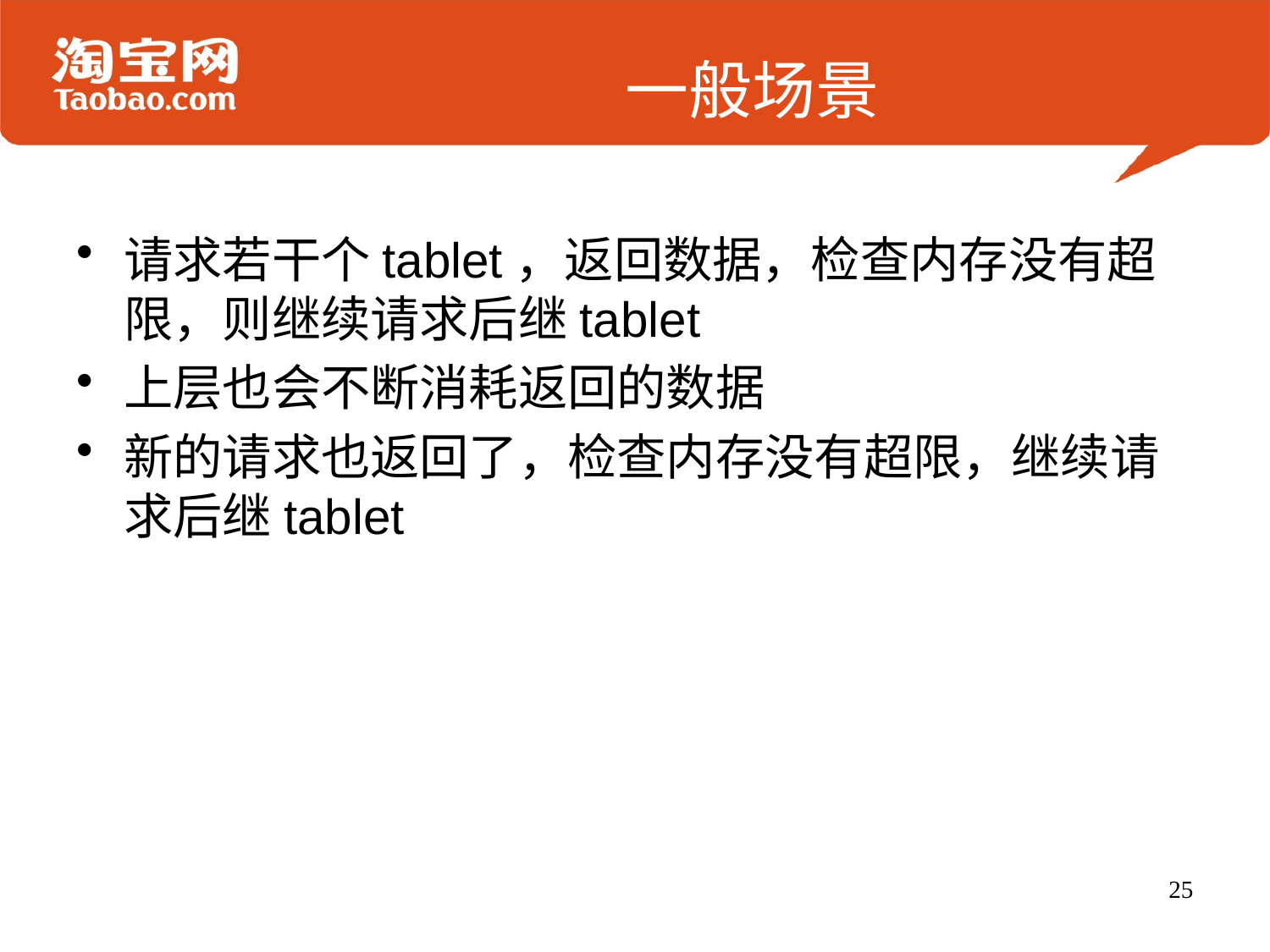

# 一般场景
请求若干个tablet，返回数据，检查内存没有超限，则继续请求后继tablet
上层也会不断消耗返回的数据
新的请求也返回了，检查内存没有超限，继续请求后继tablet
25